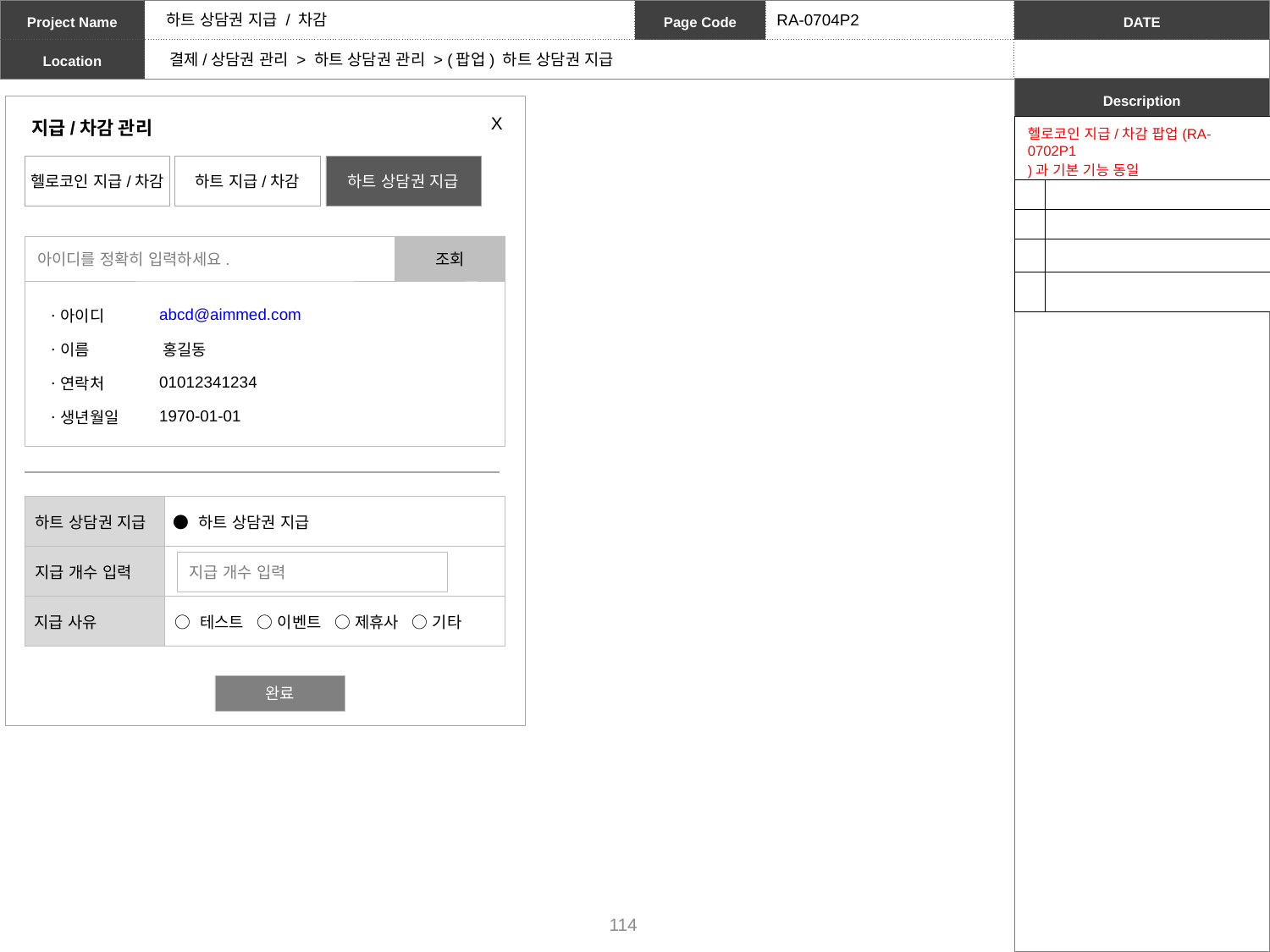

하트 상담권 지급 / 차감
RA-0704P2
결제/상담권 관리 > 하트 상담권 관리 > (팝업) 하트 상담권 지급

X
지급/차감 관리
| 헬로코인 지급/차감 팝업(RA-0702P1 )과 기본 기능 동일 |  |
| --- | --- |
|  |  |
|  |  |
|  |  |
|  |  |
헬로코인 지급/차감
하트 지급/차감
하트 상담권 지급

아이디를 정확히 입력하세요.
조회
| ㆍ아이디 | abcd@aimmed.com |
| --- | --- |
| ㆍ이름 | 홍길동 |
| ㆍ연락처 | 01012341234 |
| ㆍ생년월일 | 1970-01-01 |
| 하트 상담권 지급 | ● 하트 상담권 지급 |
| --- | --- |
| 지급 개수 입력 |  |
| 지급 사유 | ○ 테스트 ○ 이벤트 ○ 제휴사 ○ 기타 |
지급 개수 입력
완료
114